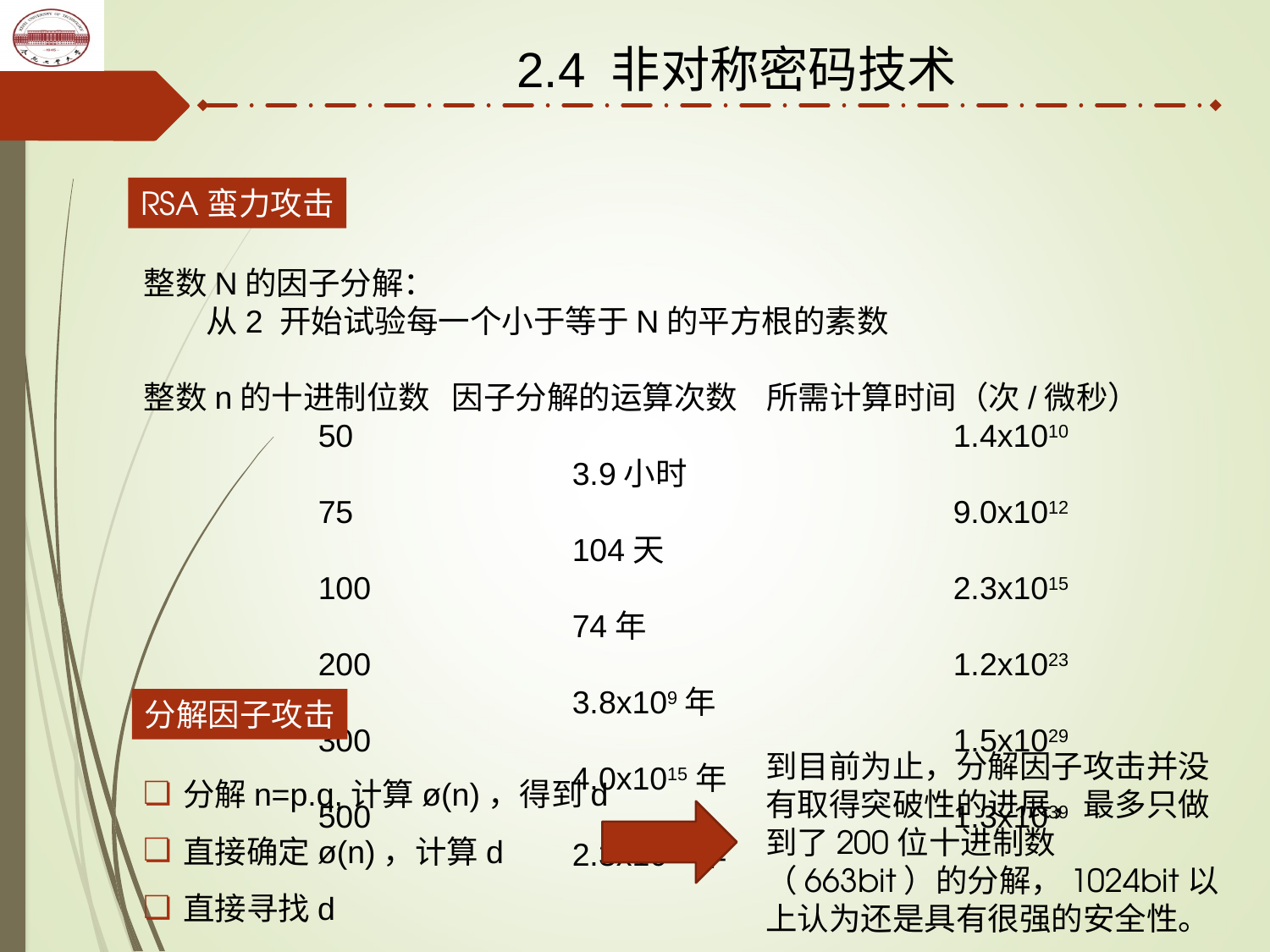

2.4 非对称密码技术
RSA蛮力攻击
整数N的因子分解：
	 从2 开始试验每一个小于等于N的平方根的素数

整数n的十进制位数   因子分解的运算次数    所需计算时间（次/微秒）
		50					1.4x1010					3.9小时
		75					9.0x1012					104天
		100					2.3x1015					74年
		200					1.2x1023					3.8x109年
		300					1.5x1029					4.0x1015年
		500					1.3x1039					2.3x1025年
分解因子攻击
到目前为止，分解因子攻击并没有取得突破性的进展，最多只做到了200位十进制数（663bit）的分解，1024bit以上认为还是具有很强的安全性。
分解n=p.q,计算ø(n)，得到d
直接确定ø(n)，计算d
直接寻找d